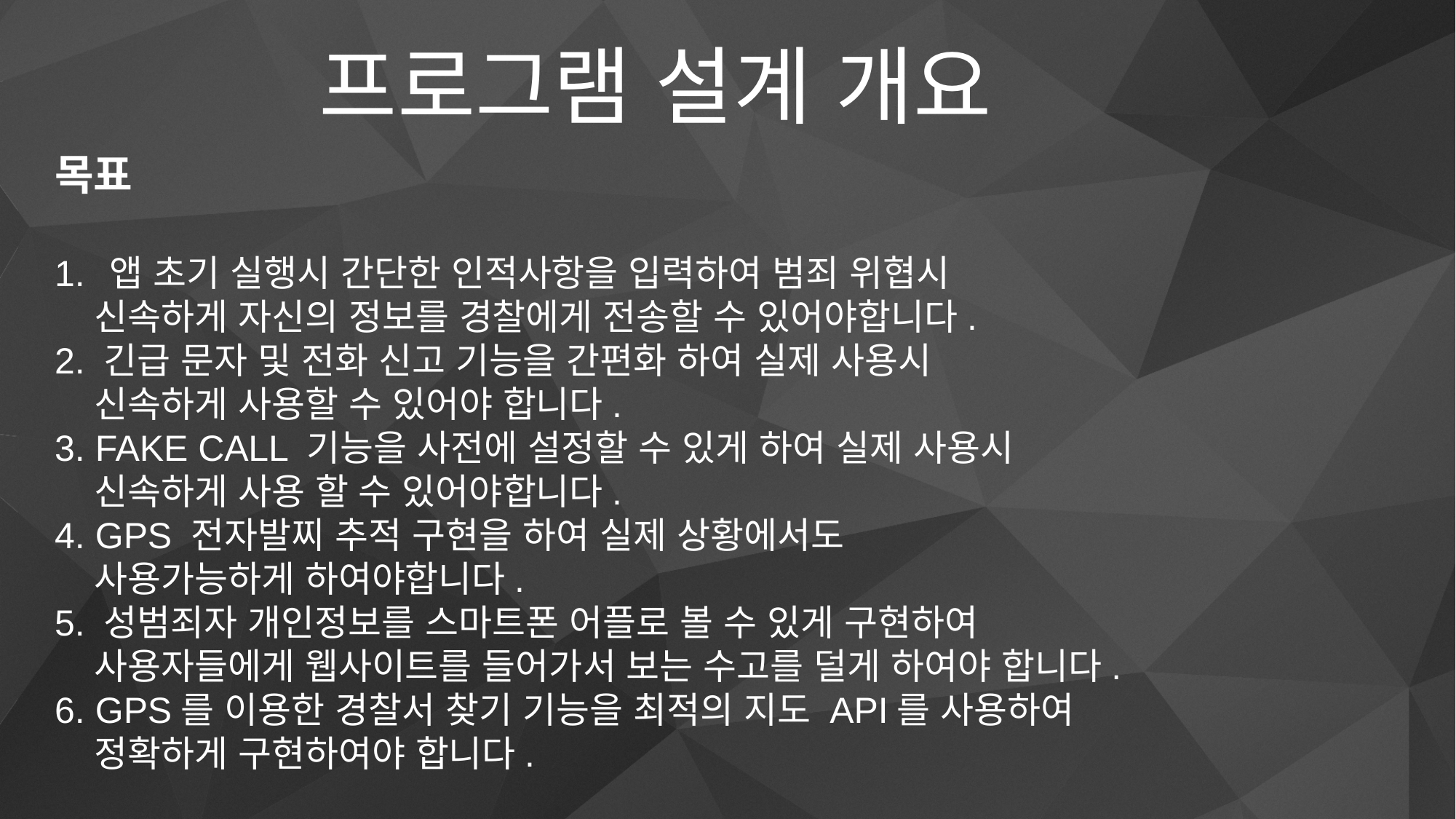

# 프로그램 설계 개요
목표

앱 초기 실행시 간단한 인적사항을 입력하여 범죄 위협시
   신속하게 자신의 정보를 경찰에게 전송할 수 있어야합니다.
2. 긴급 문자 및 전화 신고 기능을 간편화 하여 실제 사용시
   신속하게 사용할 수 있어야 합니다.
3. FAKE CALL 기능을 사전에 설정할 수 있게 하여 실제 사용시
   신속하게 사용 할 수 있어야합니다.
4. GPS 전자발찌 추적 구현을 하여 실제 상황에서도
   사용가능하게 하여야합니다.
5. 성범죄자 개인정보를 스마트폰 어플로 볼 수 있게 구현하여
   사용자들에게 웹사이트를 들어가서 보는 수고를 덜게 하여야 합니다.
6. GPS를 이용한 경찰서 찾기 기능을 최적의 지도 API를 사용하여
   정확하게 구현하여야 합니다.